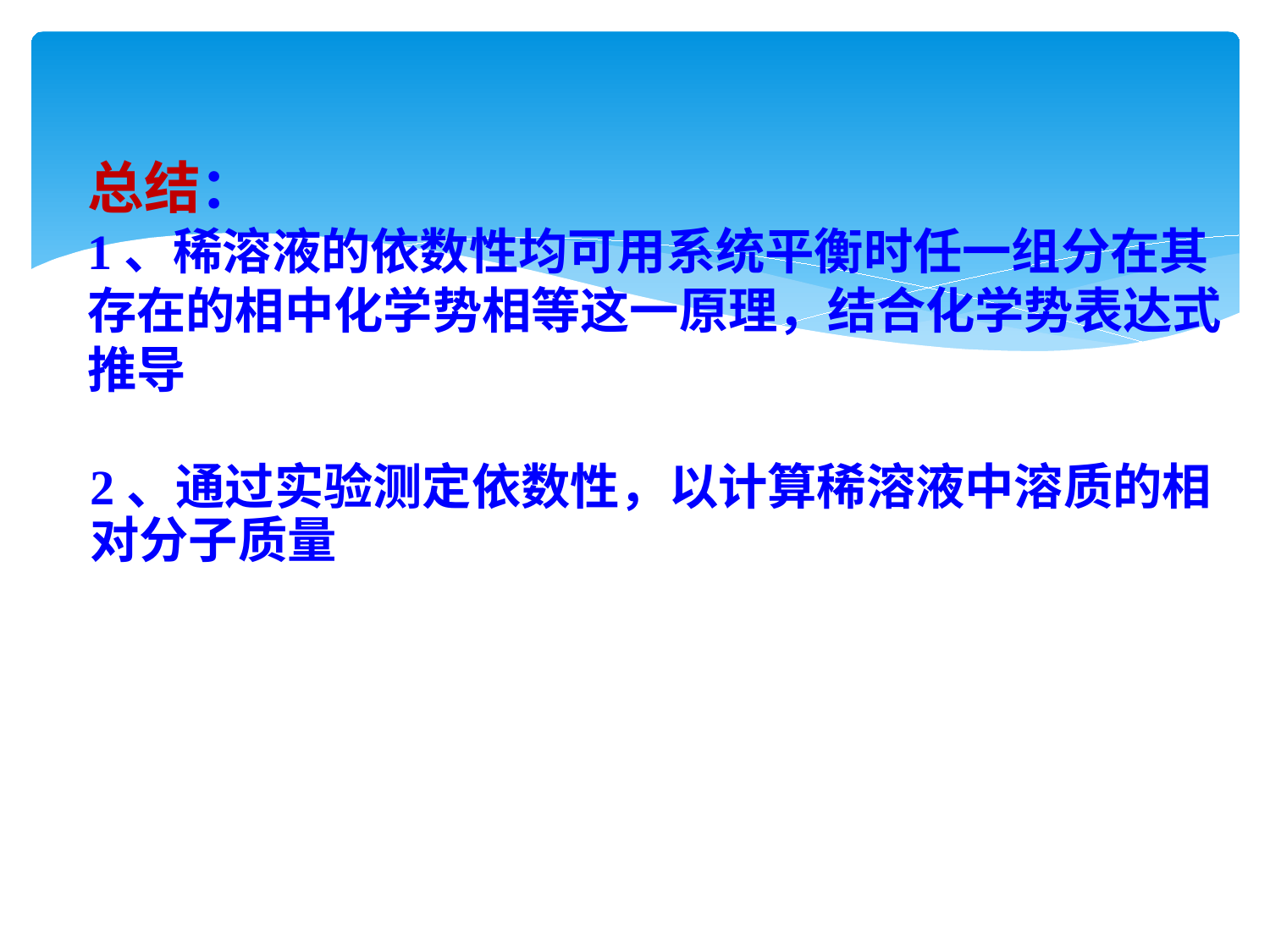

总结：
1、稀溶液的依数性均可用系统平衡时任一组分在其存在的相中化学势相等这一原理，结合化学势表达式推导

2、通过实验测定依数性，以计算稀溶液中溶质的相对分子质量